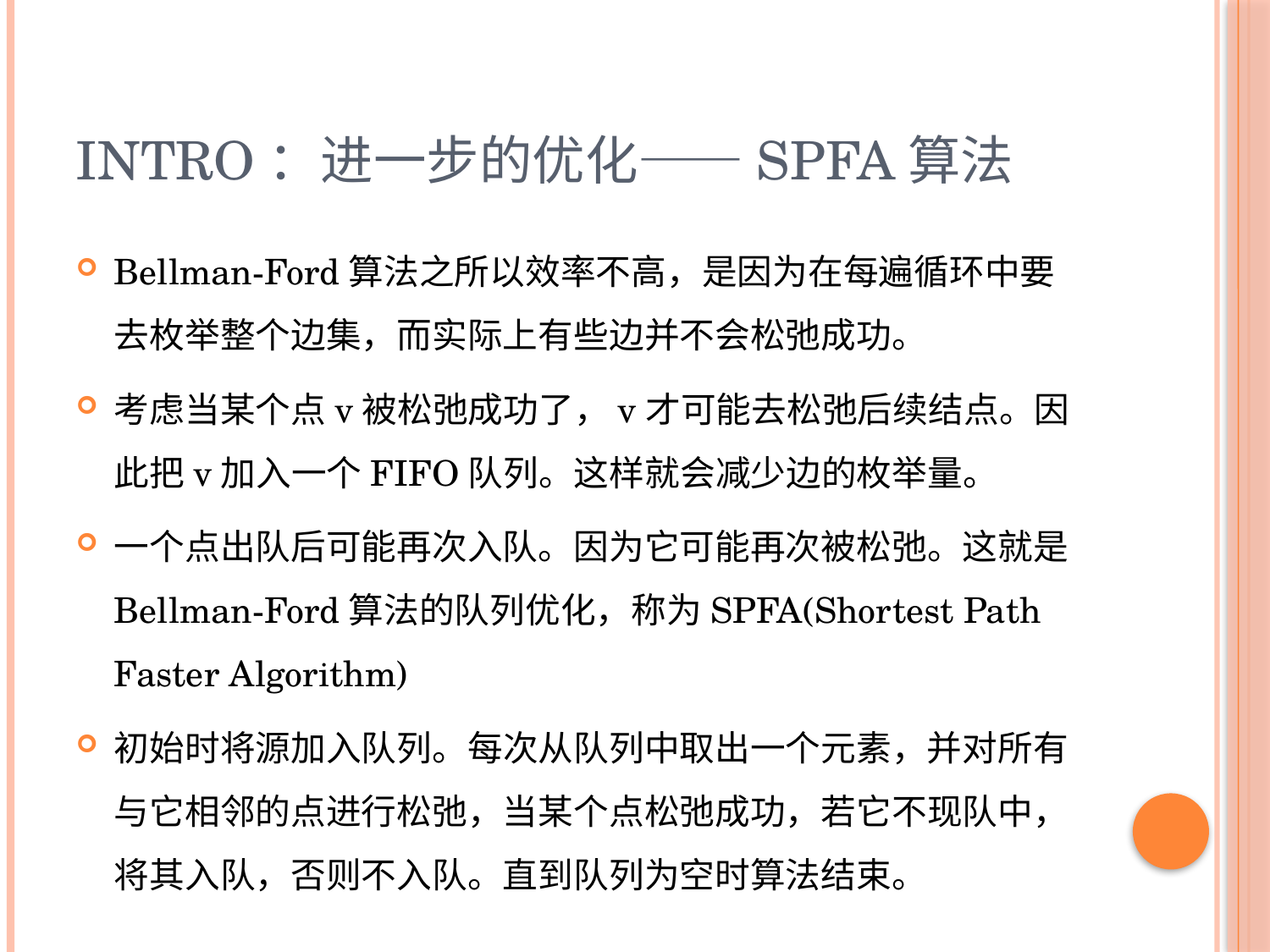

# Intro：进一步的优化——SPFA算法
Bellman-Ford算法之所以效率不高，是因为在每遍循环中要去枚举整个边集，而实际上有些边并不会松弛成功。
考虑当某个点v被松弛成功了，v才可能去松弛后续结点。因此把v加入一个FIFO队列。这样就会减少边的枚举量。
一个点出队后可能再次入队。因为它可能再次被松弛。这就是Bellman-Ford算法的队列优化，称为SPFA(Shortest Path Faster Algorithm)
初始时将源加入队列。每次从队列中取出一个元素，并对所有与它相邻的点进行松弛，当某个点松弛成功，若它不现队中，将其入队，否则不入队。直到队列为空时算法结束。